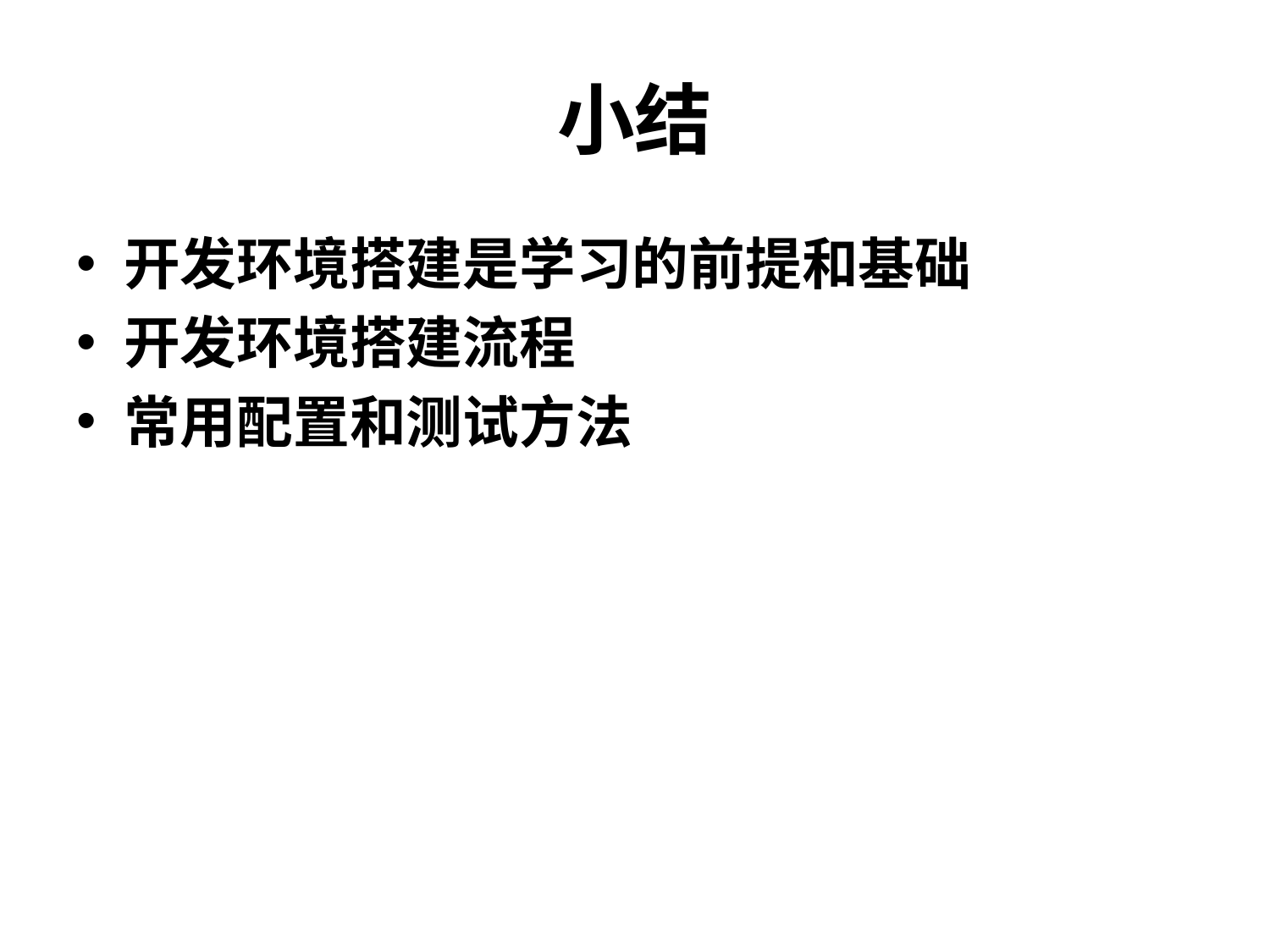

# 小结
开发环境搭建是学习的前提和基础
开发环境搭建流程
常用配置和测试方法